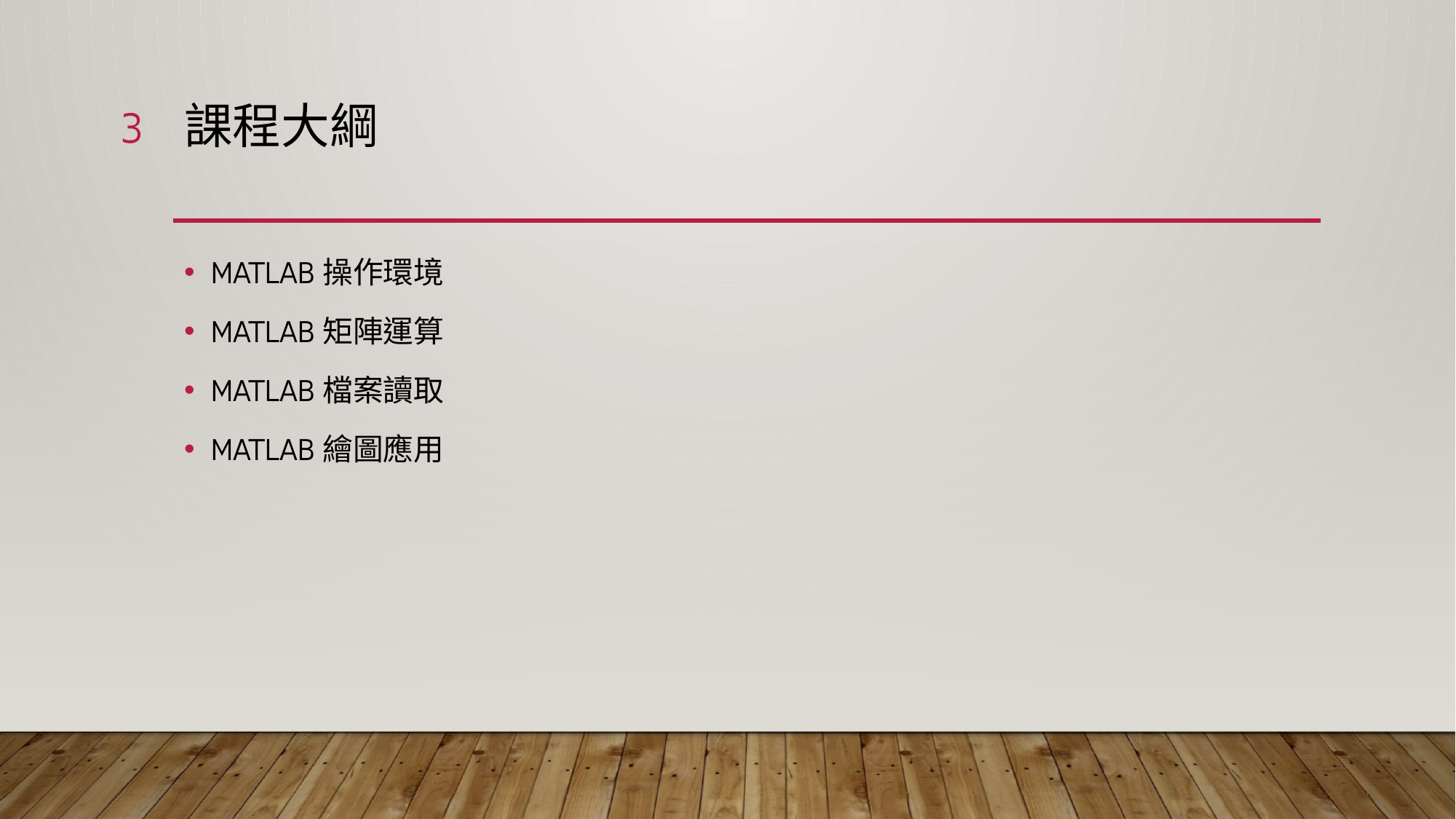

3
# 課程大綱
MATLAB操作環境
MATLAB矩陣運算
MATLAB檔案讀取
MATLAB繪圖應用